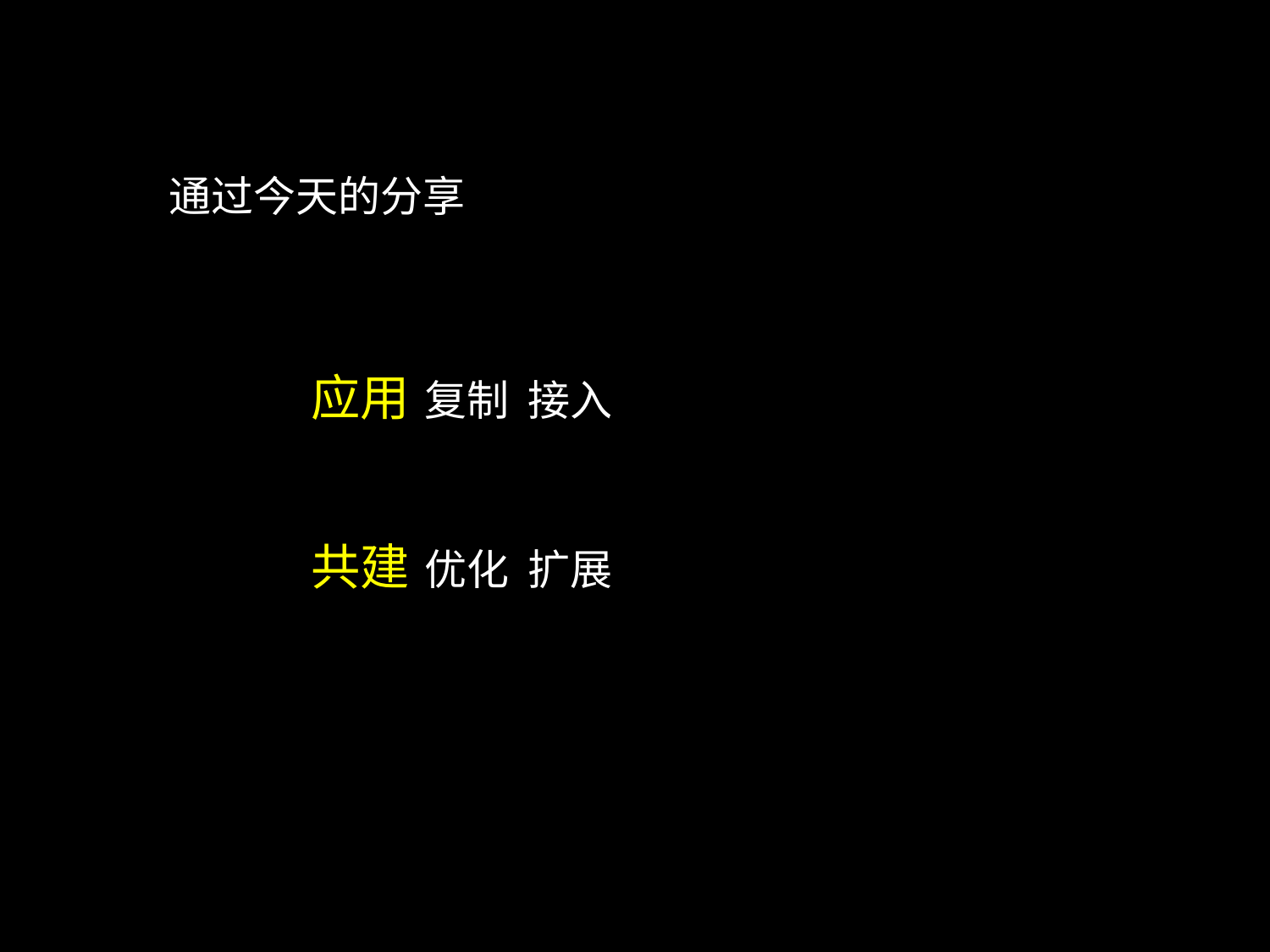

通过今天的分享
应用  复制  接入
共建  优化  扩展